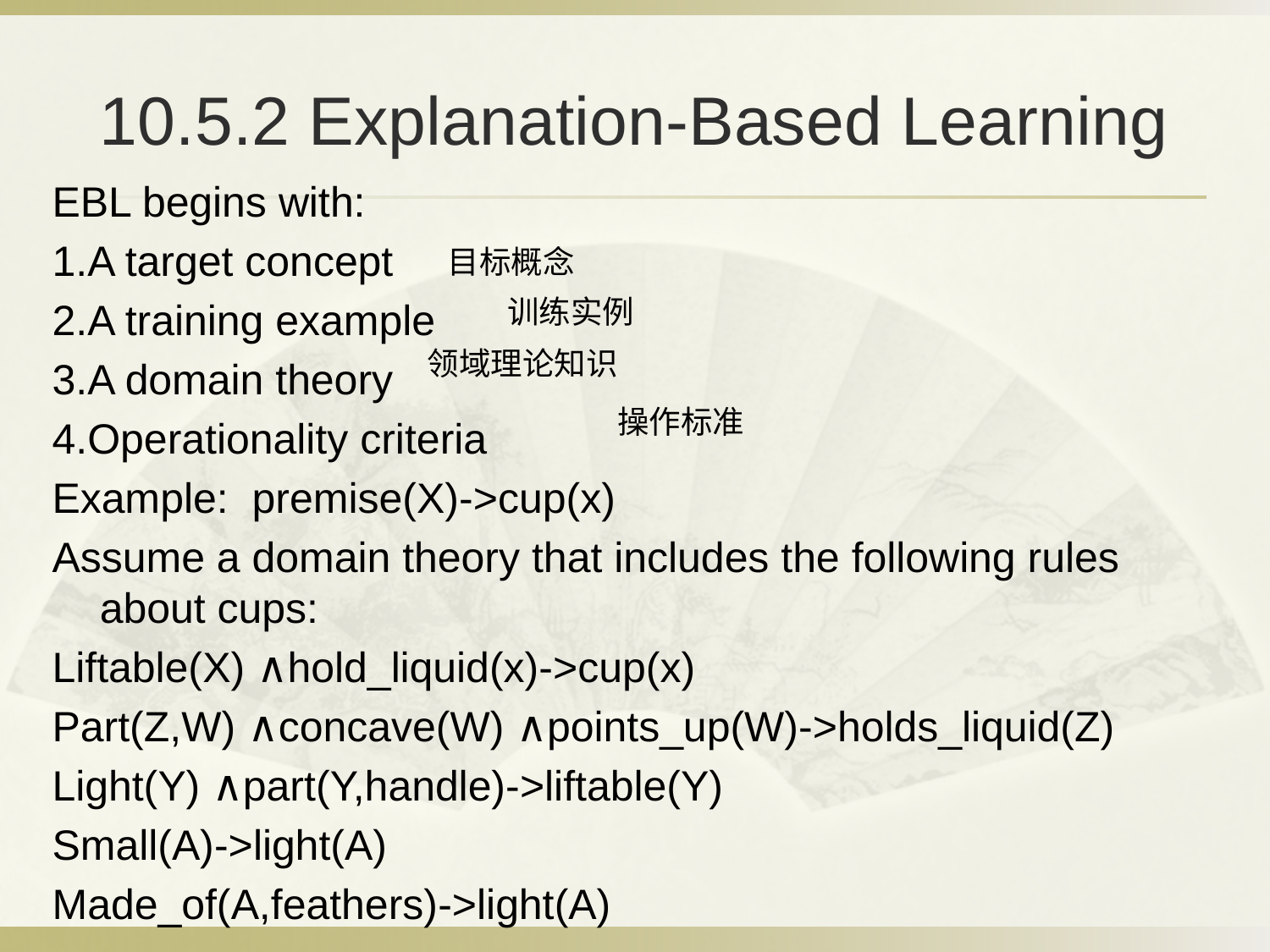

# 10.5.2 Explanation-Based Learning
EBL begins with:
1.A target concept
2.A training example
3.A domain theory
4.Operationality criteria
Example:  premise(X)->cup(x)
Assume a domain theory that includes the following rules about cups:
Liftable(X) ∧hold_liquid(x)->cup(x)
Part(Z,W) ∧concave(W) ∧points_up(W)->holds_liquid(Z)
Light(Y) ∧part(Y,handle)->liftable(Y)
Small(A)->light(A)
Made_of(A,feathers)->light(A)

目标概念
训练实例
领域理论知识
操作标准